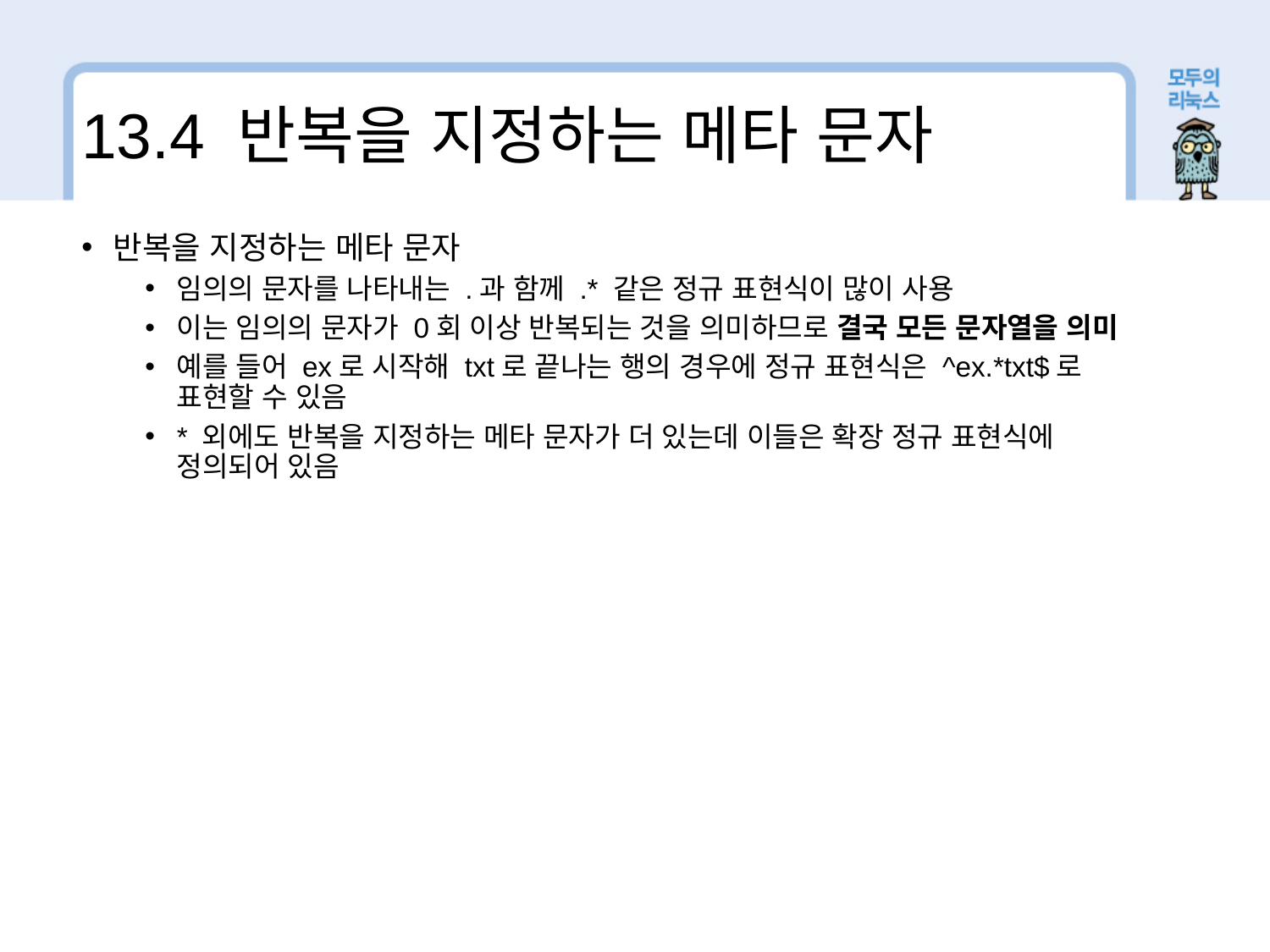

13.4 반복을 지정하는 메타 문자
반복을 지정하는 메타 문자
임의의 문자를 나타내는 .과 함께 .* 같은 정규 표현식이 많이 사용
이는 임의의 문자가 0회 이상 반복되는 것을 의미하므로 결국 모든 문자열을 의미
예를 들어 ex로 시작해 txt로 끝나는 행의 경우에 정규 표현식은 ^ex.*txt$로 표현할 수 있음
* 외에도 반복을 지정하는 메타 문자가 더 있는데 이들은 확장 정규 표현식에 정의되어 있음